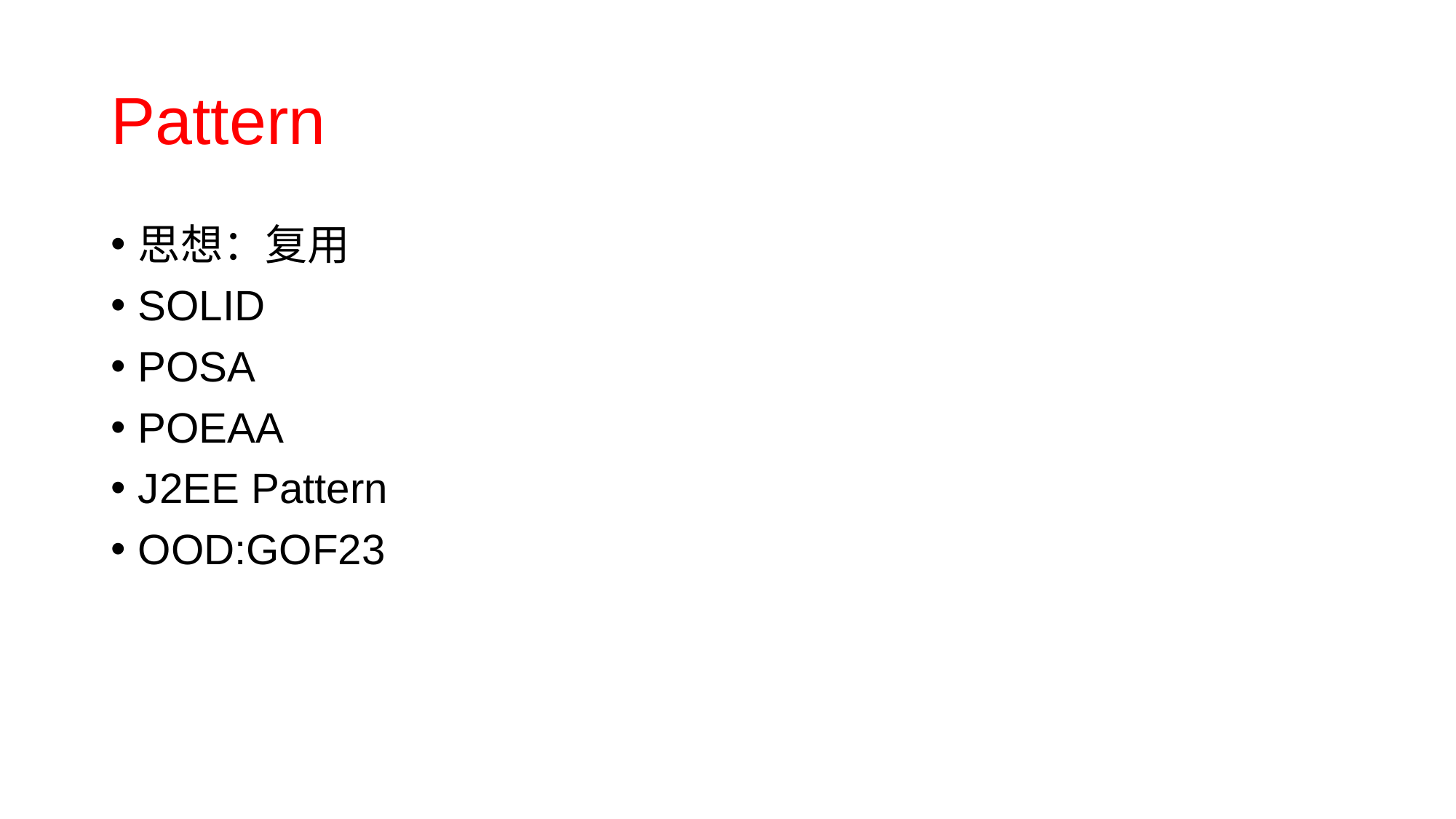

# Pattern
思想：复用
SOLID
POSA
POEAA
J2EE Pattern
OOD:GOF23